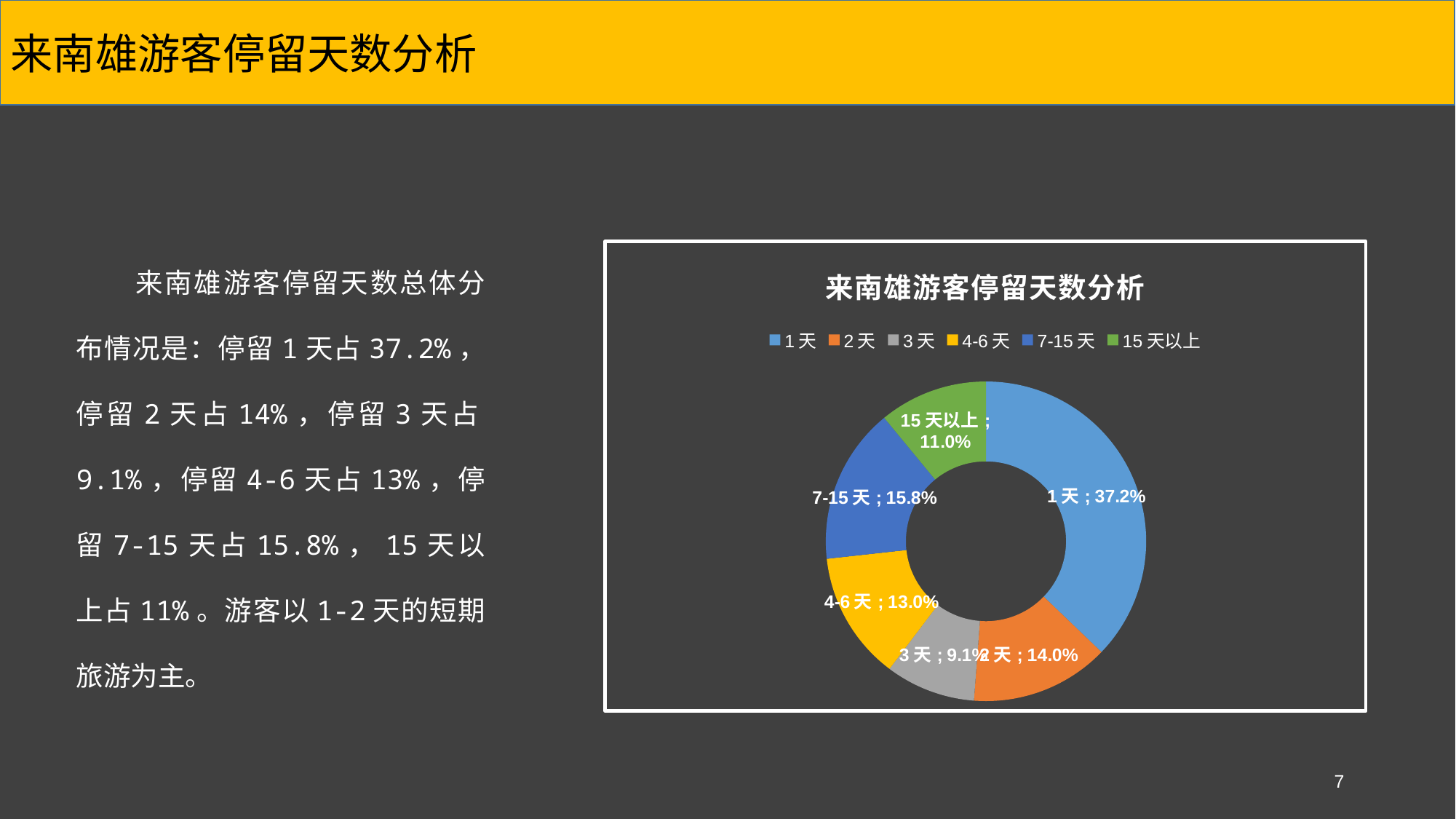

来南雄游客停留天数分析

 来南雄游客停留天数总体分布情况是：停留1天占37.2%，停留2天占14%，停留3天占9.1%，停留4-6天占13%，停留7-15天占15.8%，15天以上占11%。游客以1-2天的短期旅游为主。

### Chart: 来南雄游客停留天数分析

| Category | 停留天数 |
|---|---|
| 1天 | 0.3718400285344866 |
| 2天 | 0.1401310802978287 |
| 3天 | 0.09090909090909091 |
| 4-6天 | 0.12965357349859558 |
| 7-15天 | 0.157965134424183 |
| 15天以上 | 0.10950109233581526 |
7